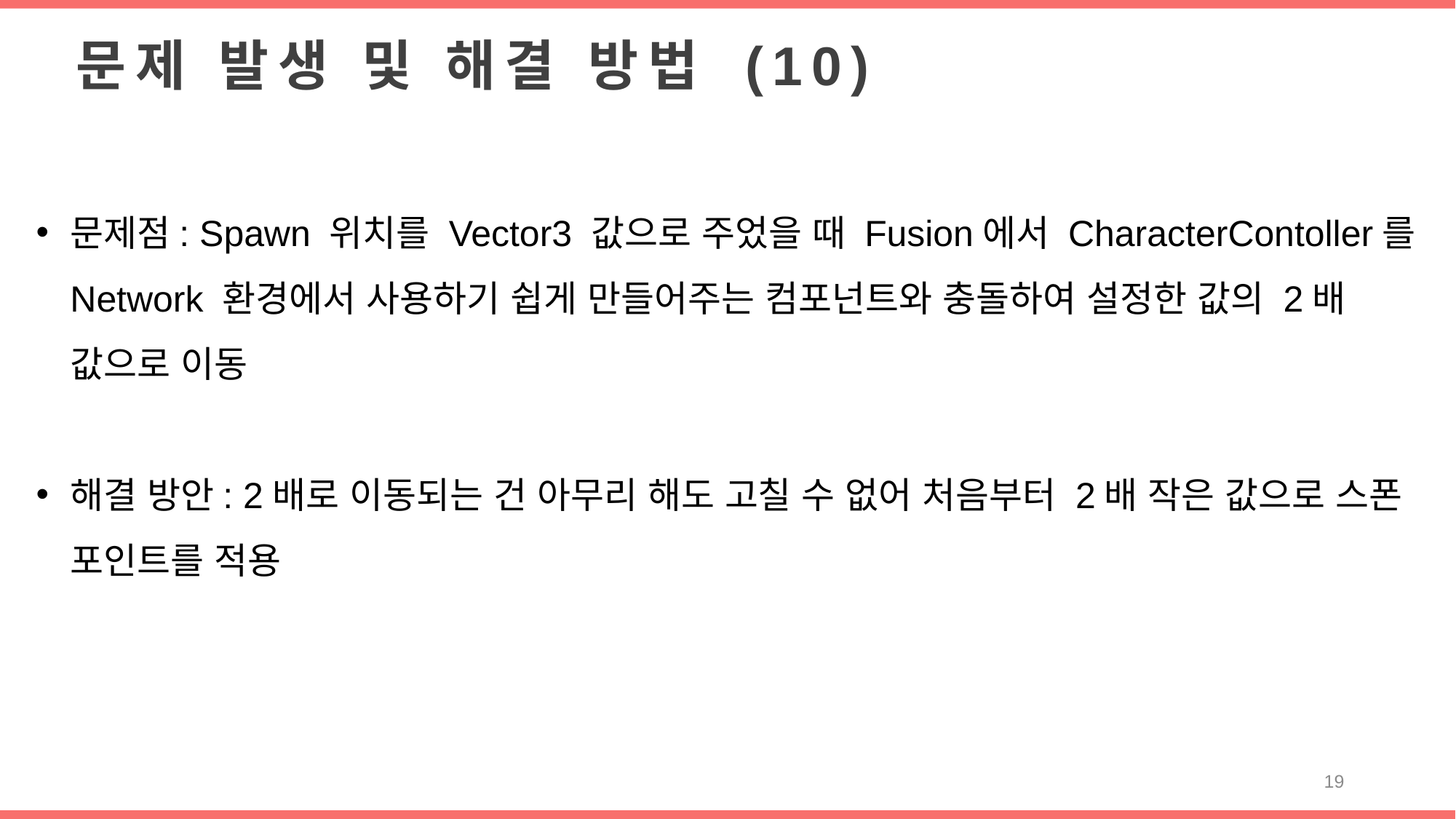

문제 발생 및 해결 방법 (10)
문제점: Spawn 위치를 Vector3 값으로 주었을 때 Fusion에서 CharacterContoller를 Network 환경에서 사용하기 쉽게 만들어주는 컴포넌트와 충돌하여 설정한 값의 2배 값으로 이동

해결 방안: 2배로 이동되는 건 아무리 해도 고칠 수 없어 처음부터 2배 작은 값으로 스폰 포인트를 적용
19